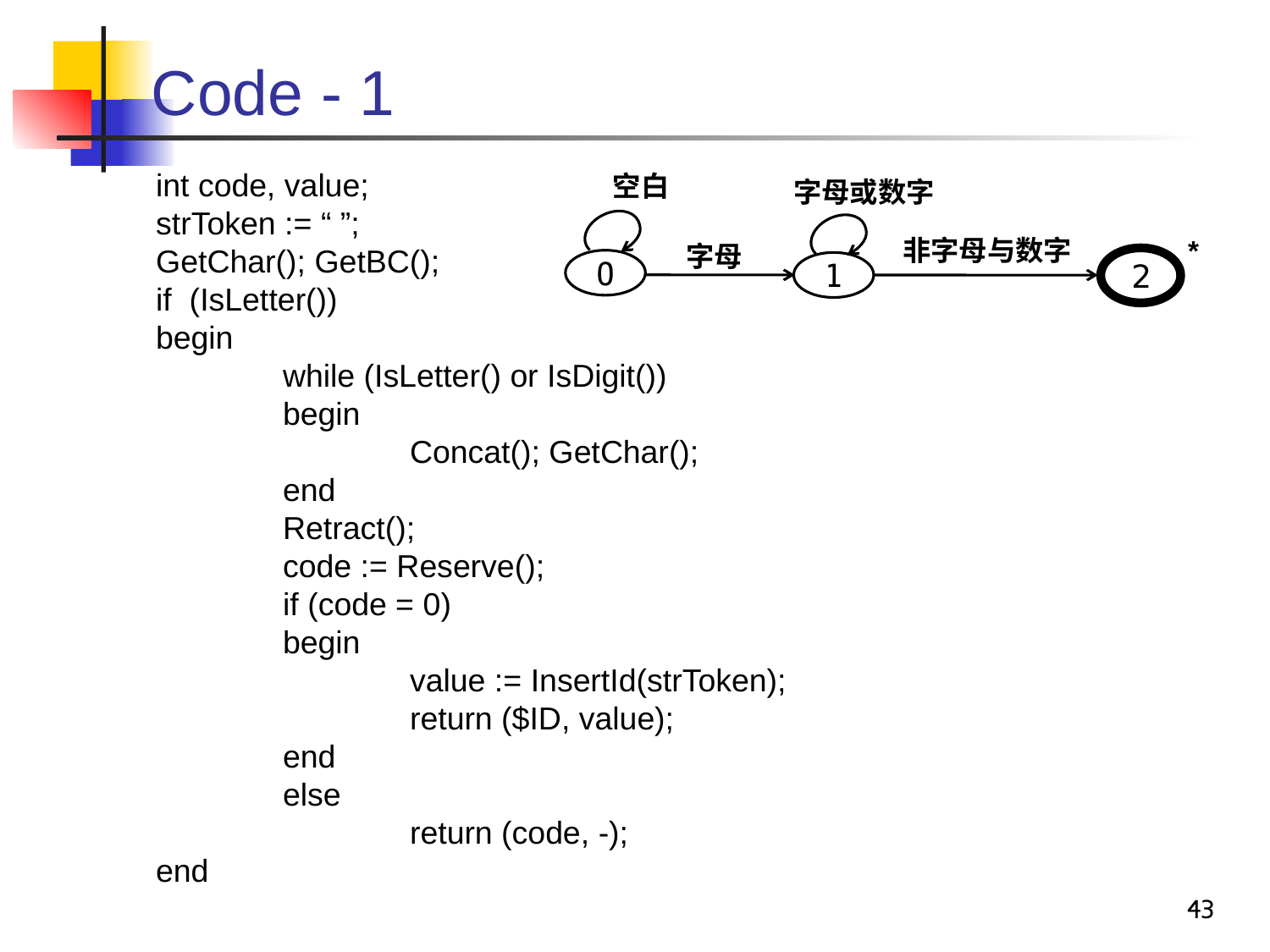

# Code - 1
int code, value;
strToken := “ ”;
GetChar(); GetBC();
if  (IsLetter())
begin
	while (IsLetter() or IsDigit())
	begin
		Concat(); GetChar();
	end
	Retract();
	code := Reserve();
	if (code = 0)
	begin
		value := InsertId(strToken);
		return ($ID, value);
	end
	else
		return (code, -);
end

空白
字母或数字

非字母与数字
*
字母
2
0
1

43